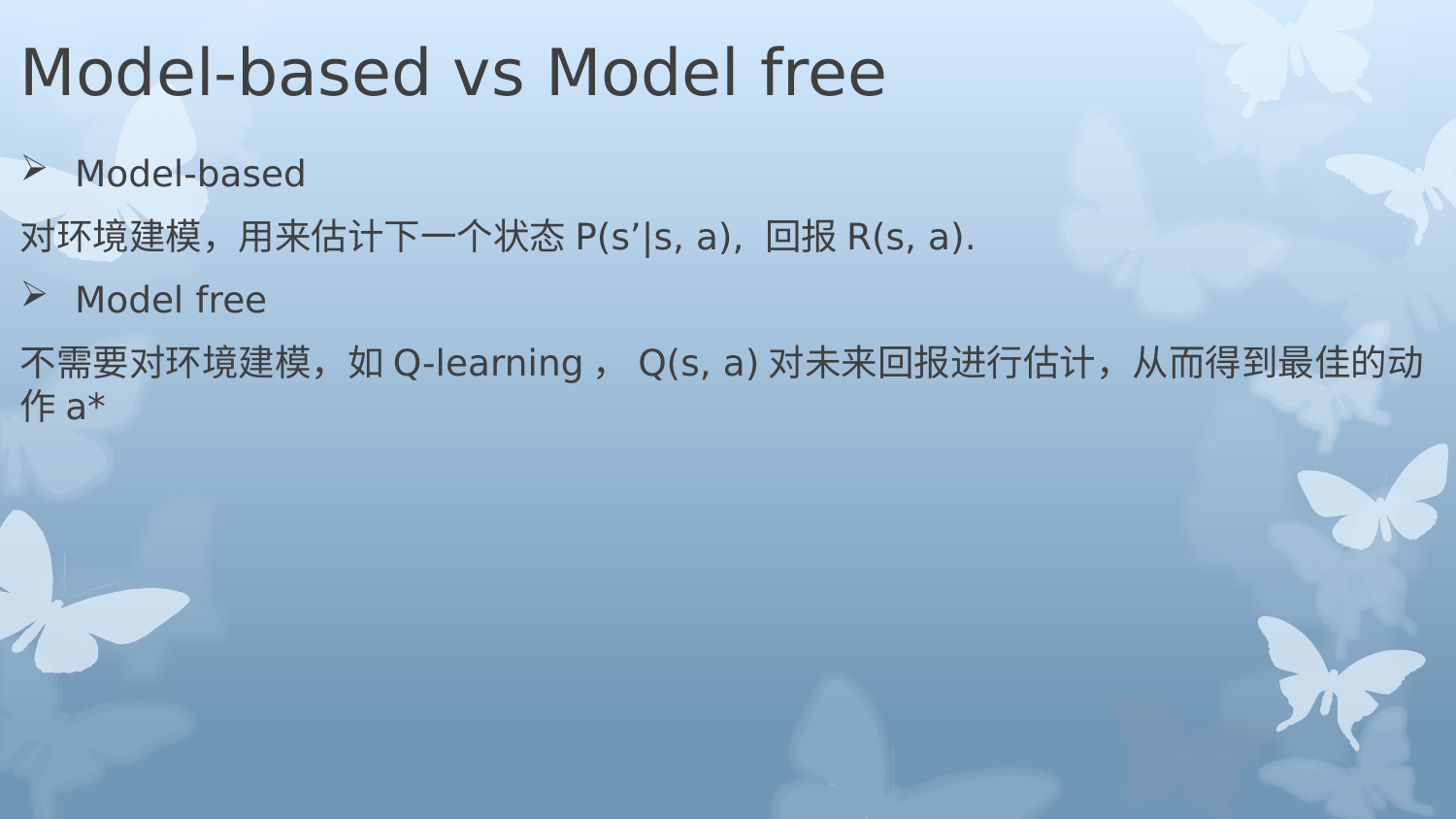

# Model-based vs Model free
Model-based
对环境建模，用来估计下一个状态P(s’|s, a), 回报R(s, a).
Model free
不需要对环境建模，如Q-learning，Q(s, a)对未来回报进行估计，从而得到最佳的动作a*